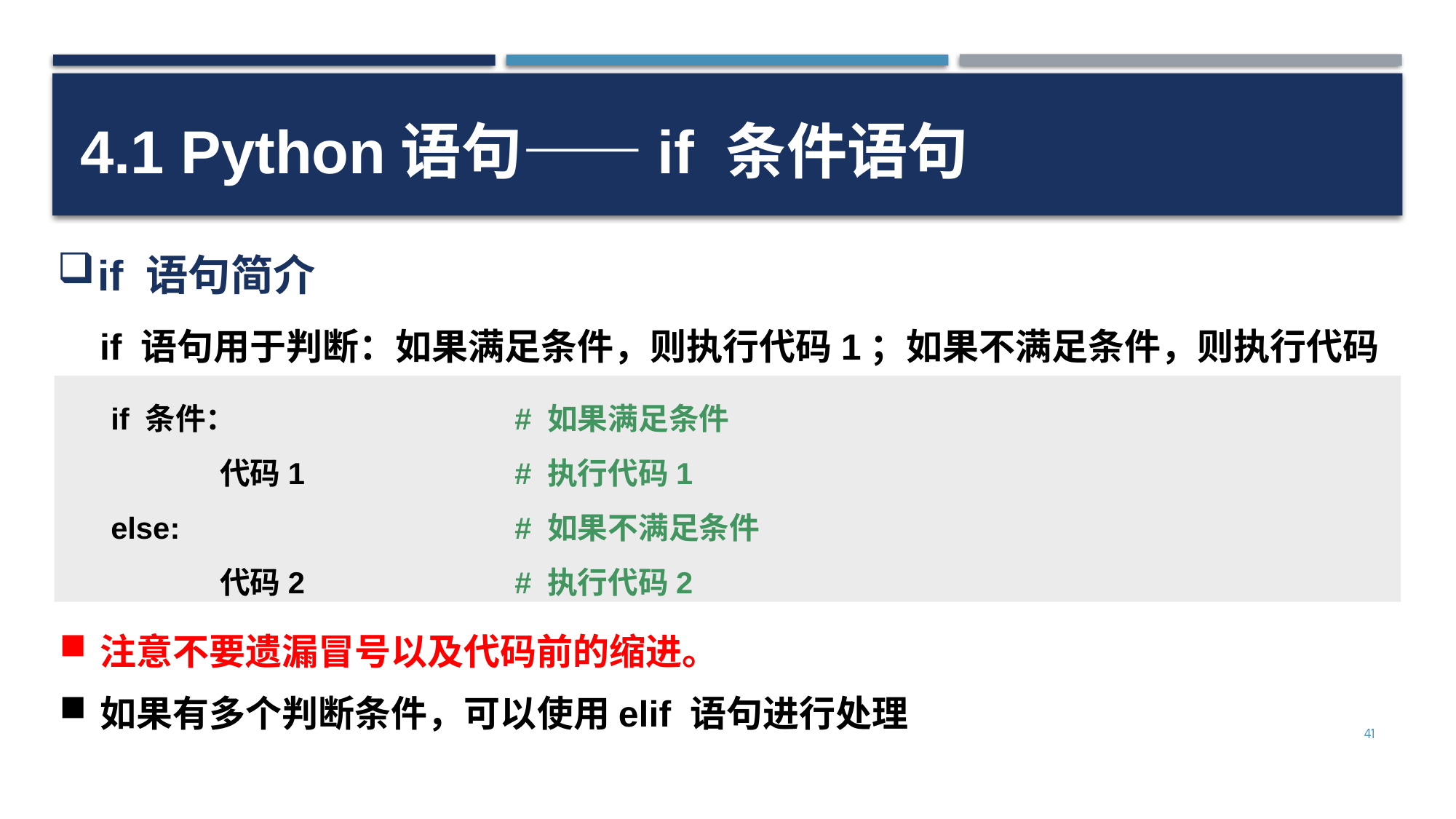

4.1 Python语句——if 条件语句
if 语句简介
if 语句用于判断：如果满足条件，则执行代码1；如果不满足条件，则执行代码2。
if 条件：
	代码1
else:
	代码2

# 如果满足条件
# 执行代码1
# 如果不满足条件
# 执行代码2
注意不要遗漏冒号以及代码前的缩进。
如果有多个判断条件，可以使用elif 语句进行处理
41